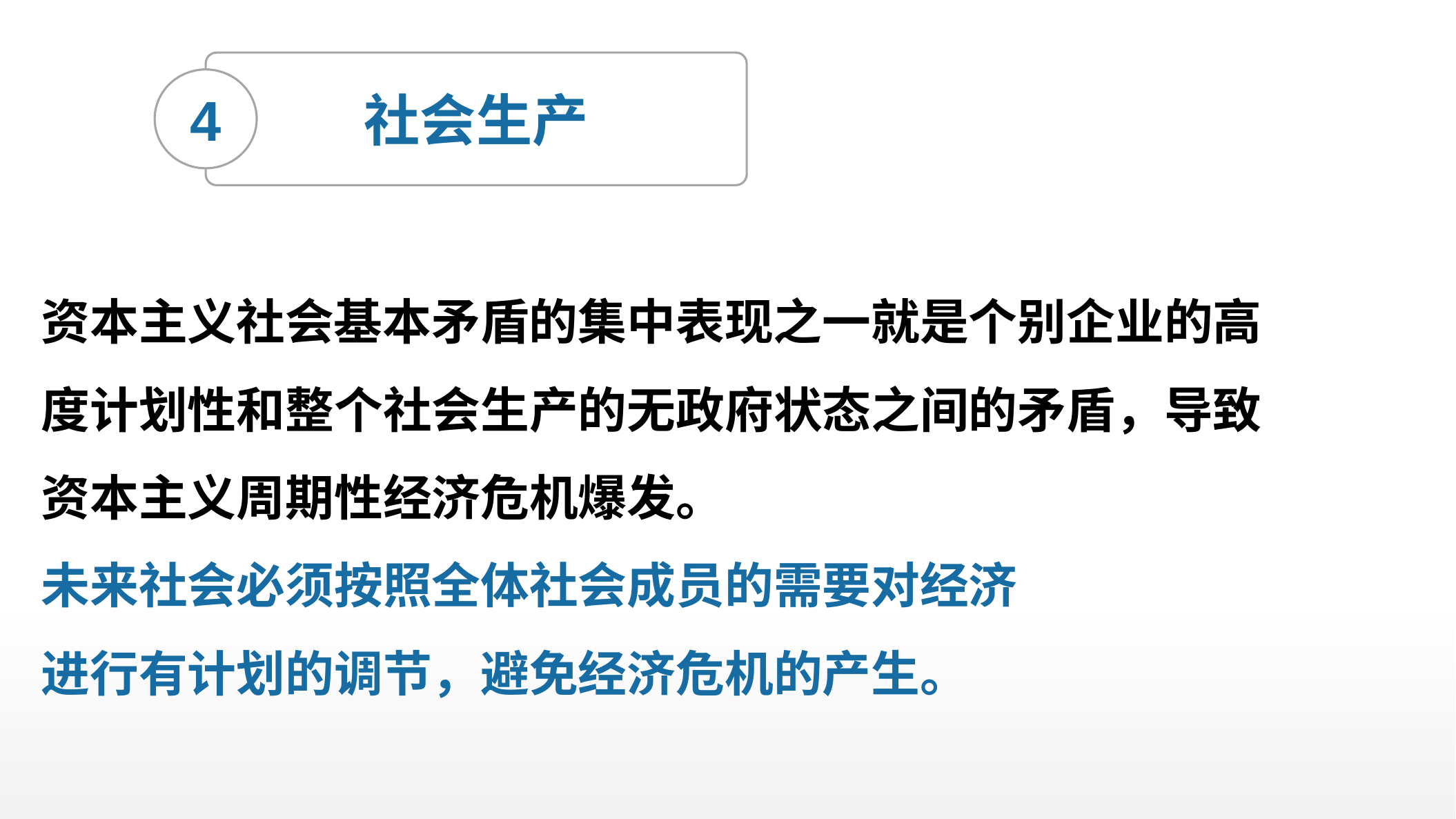

社会生产
4
资本主义社会基本矛盾的集中表现之一就是个别企业的高度计划性和整个社会生产的无政府状态之间的矛盾，导致资本主义周期性经济危机爆发。
未来社会必须按照全体社会成员的需要对经济
进行有计划的调节，避免经济危机的产生。